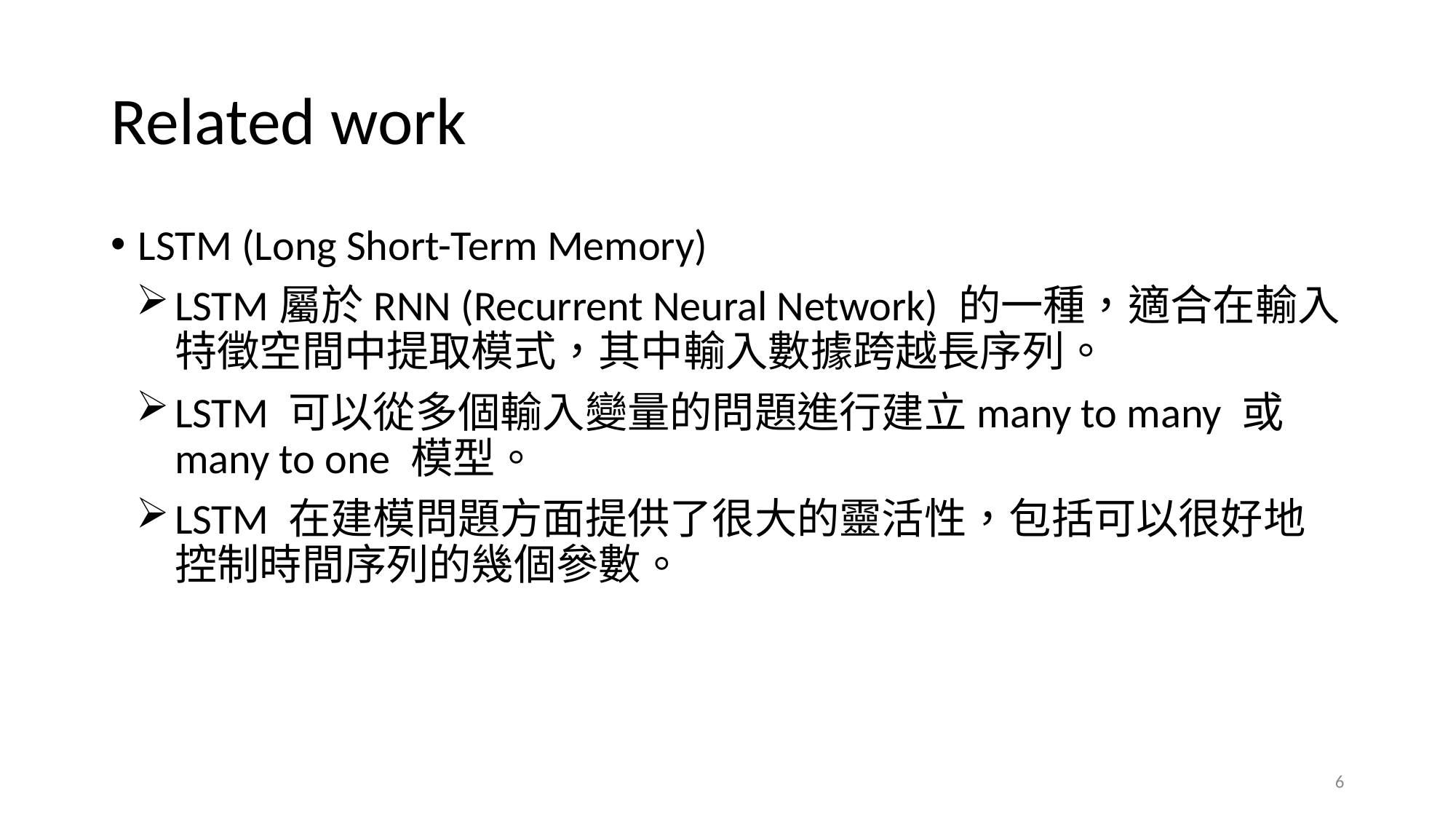

# Related work
LSTM (Long Short-Term Memory)
LSTM屬於RNN (Recurrent Neural Network) 的一種，適合在輸入特徵空間中提取模式，其中輸入數據跨越長序列。
LSTM 可以從多個輸入變量的問題進行建立many to many 或 many to one 模型。
LSTM 在建模問題方面提供了很大的靈活性，包括可以很好地控制時間序列的幾個參數。

6